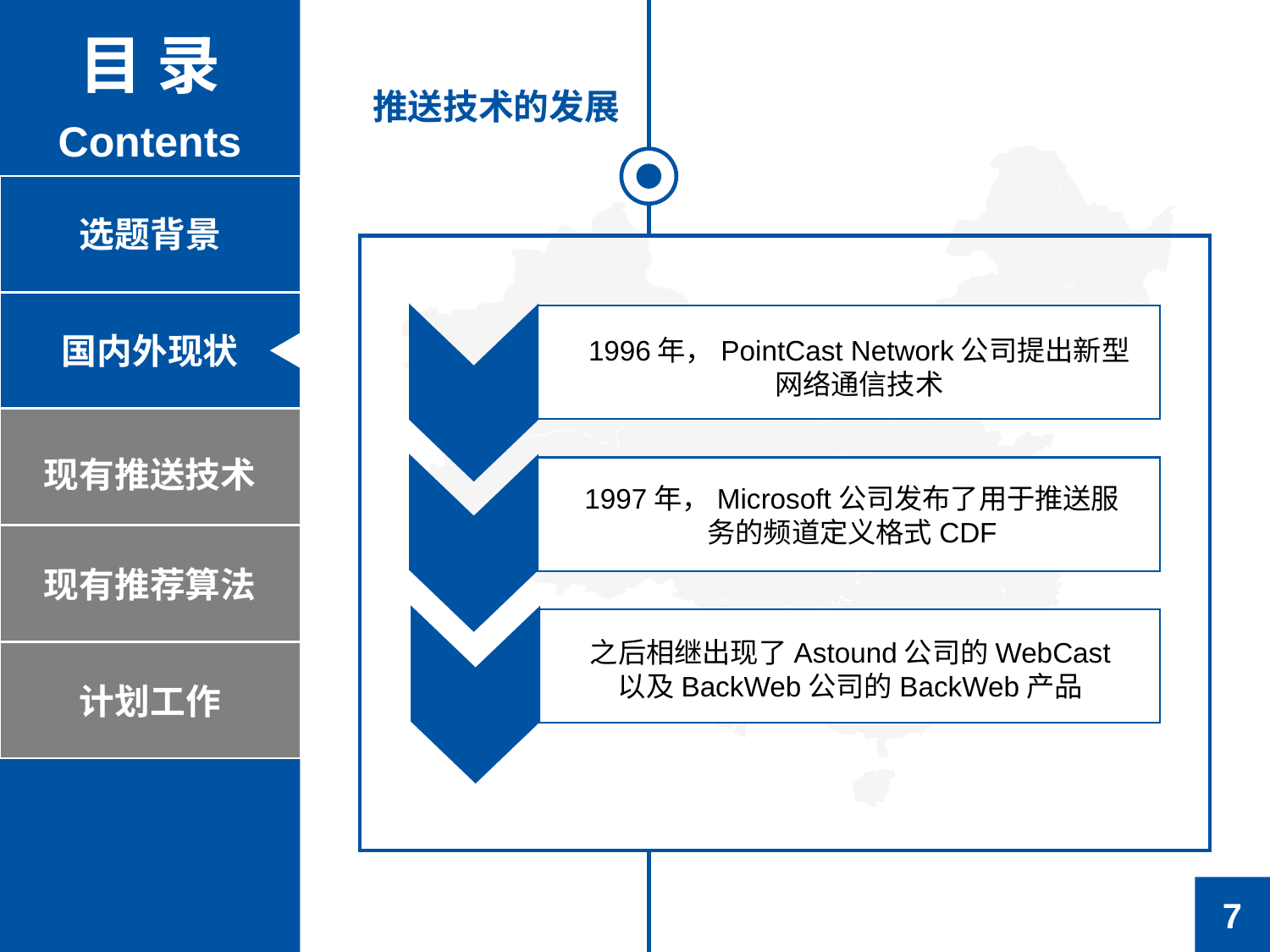

目 录
Contents
推送技术的发展

选题背景

国内外现状

1996年，PointCast Network公司提出新型
网络通信技术

现有推送技术

1997年，Microsoft公司发布了用于推送服
务的频道定义格式CDF
现有推荐算法

之后相继出现了Astound公司的WebCast
以及BackWeb公司的BackWeb产品
计划工作
7